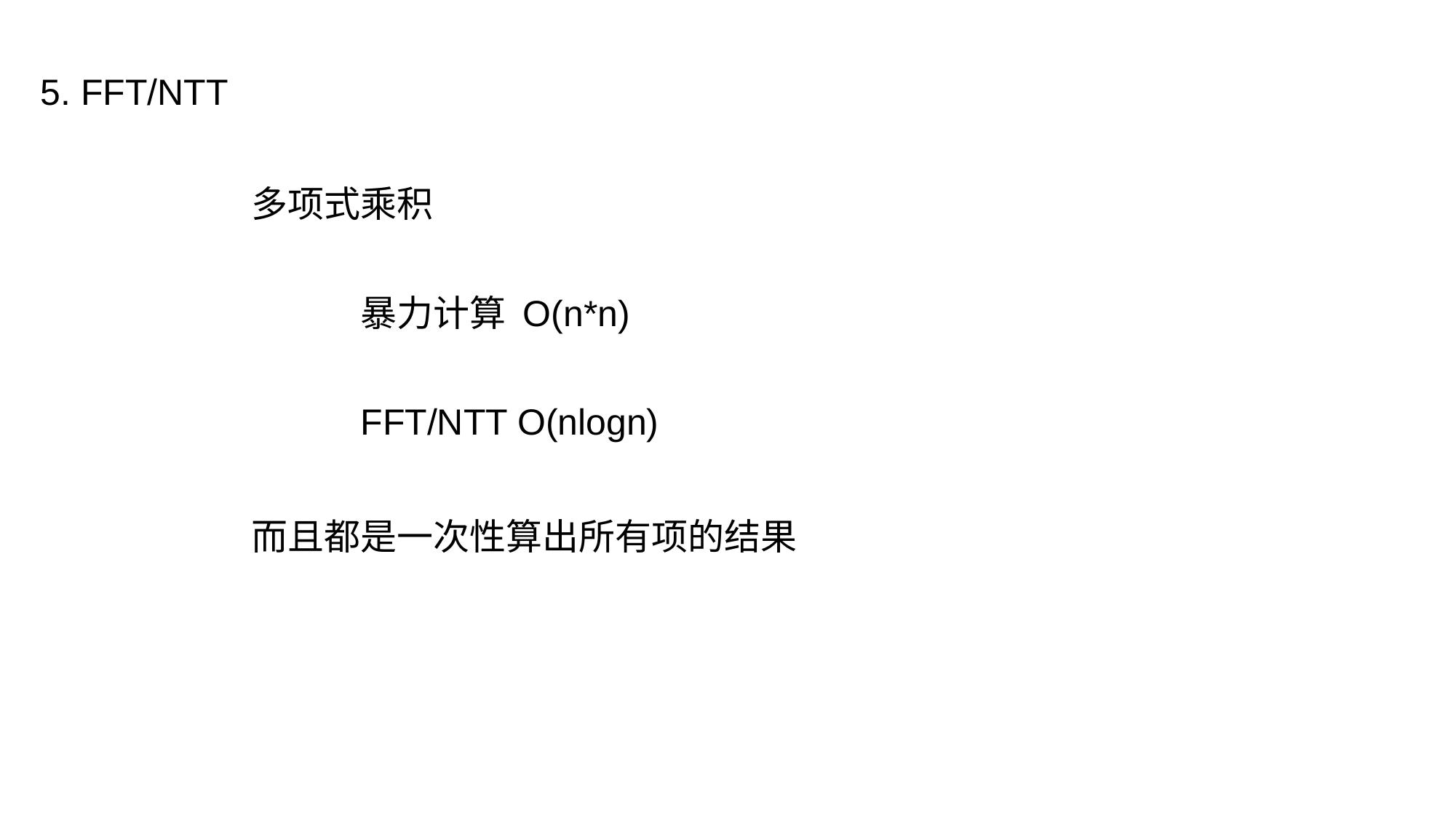

5. FFT/NTT

多项式乘积

	暴力计算 O(n*n)

	FFT/NTT O(nlogn)

而且都是一次性算出所有项的结果